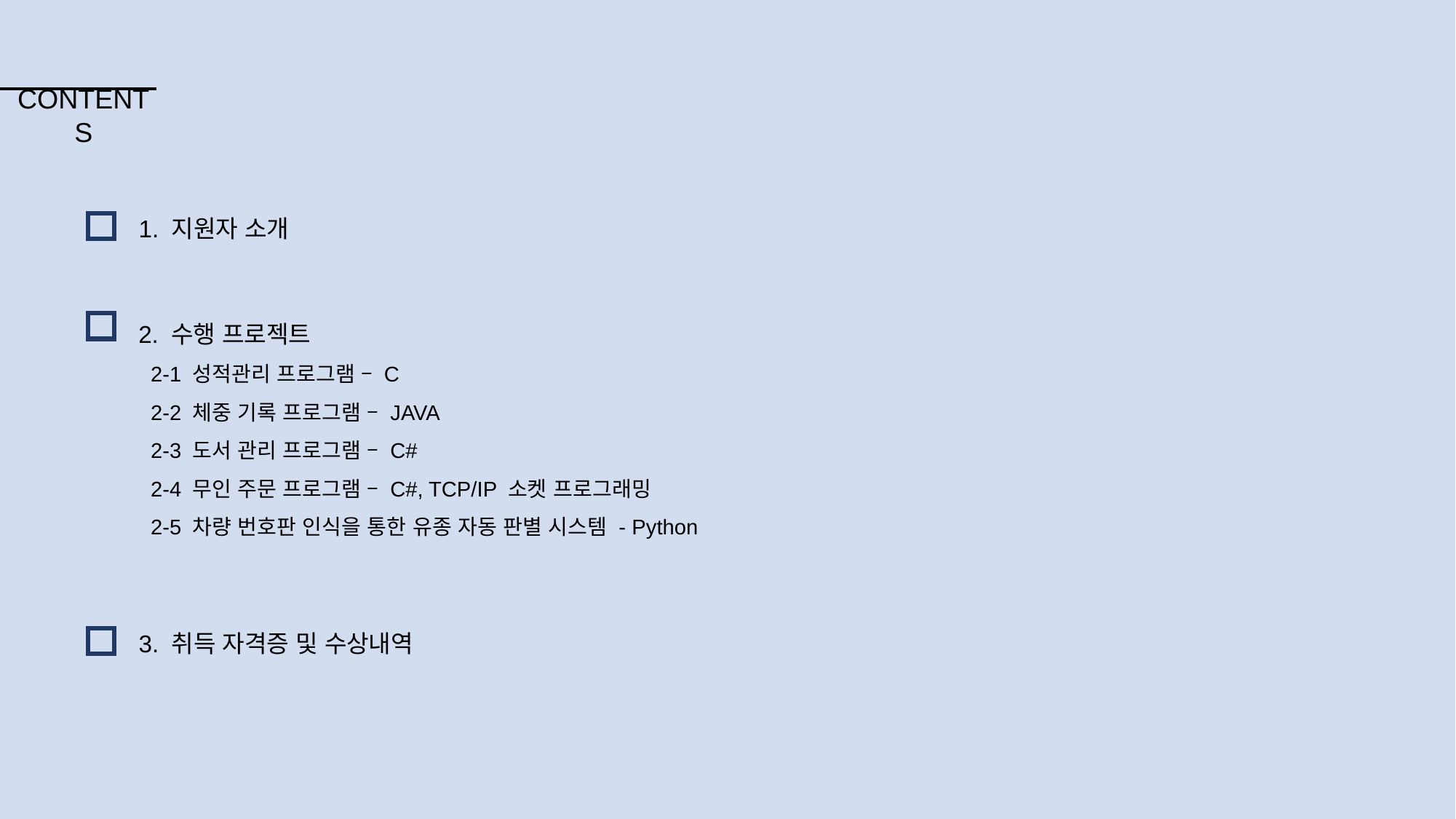

CONTENTS
1. 지원자 소개

2. 수행 프로젝트
  2-1 성적관리 프로그램 – C
  2-2 체중 기록 프로그램 – JAVA
  2-3 도서 관리 프로그램 – C#
  2-4 무인 주문 프로그램 – C#, TCP/IP 소켓 프로그래밍
  2-5 차량 번호판 인식을 통한 유종 자동 판별 시스템 - Python

3. 취득 자격증 및 수상내역